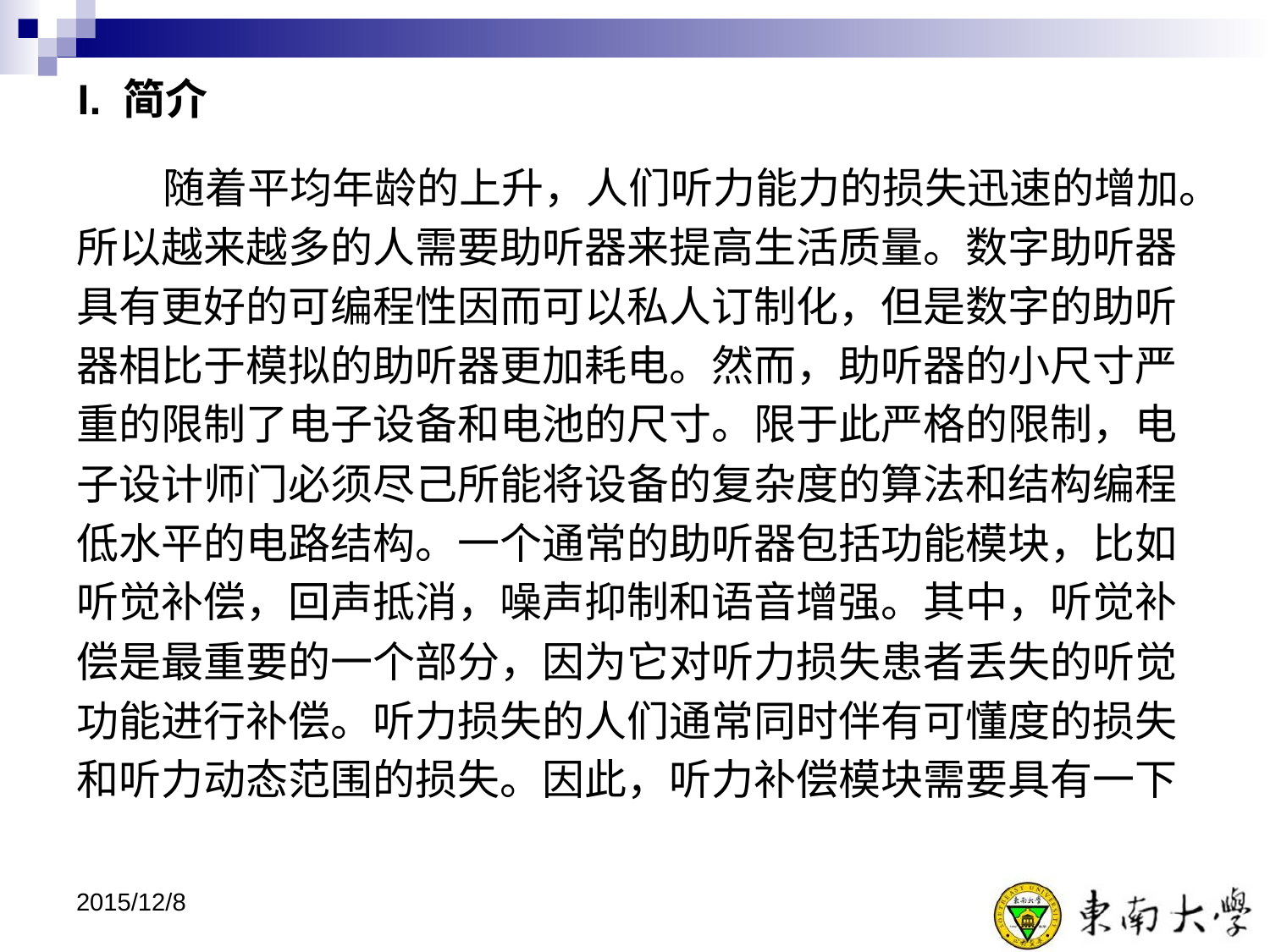

# I. 简介
        随着平均年龄的上升，人们听力能力的损失迅速的增加。所以越来越多的人需要助听器来提高生活质量。数字助听器具有更好的可编程性因而可以私人订制化，但是数字的助听器相比于模拟的助听器更加耗电。然而，助听器的小尺寸严重的限制了电子设备和电池的尺寸。限于此严格的限制，电子设计师门必须尽己所能将设备的复杂度的算法和结构编程低水平的电路结构。一个通常的助听器包括功能模块，比如听觉补偿，回声抵消，噪声抑制和语音增强。其中，听觉补偿是最重要的一个部分，因为它对听力损失患者丢失的听觉功能进行补偿。听力损失的人们通常同时伴有可懂度的损失和听力动态范围的损失。因此，听力补偿模块需要具有一下

2015/12/8